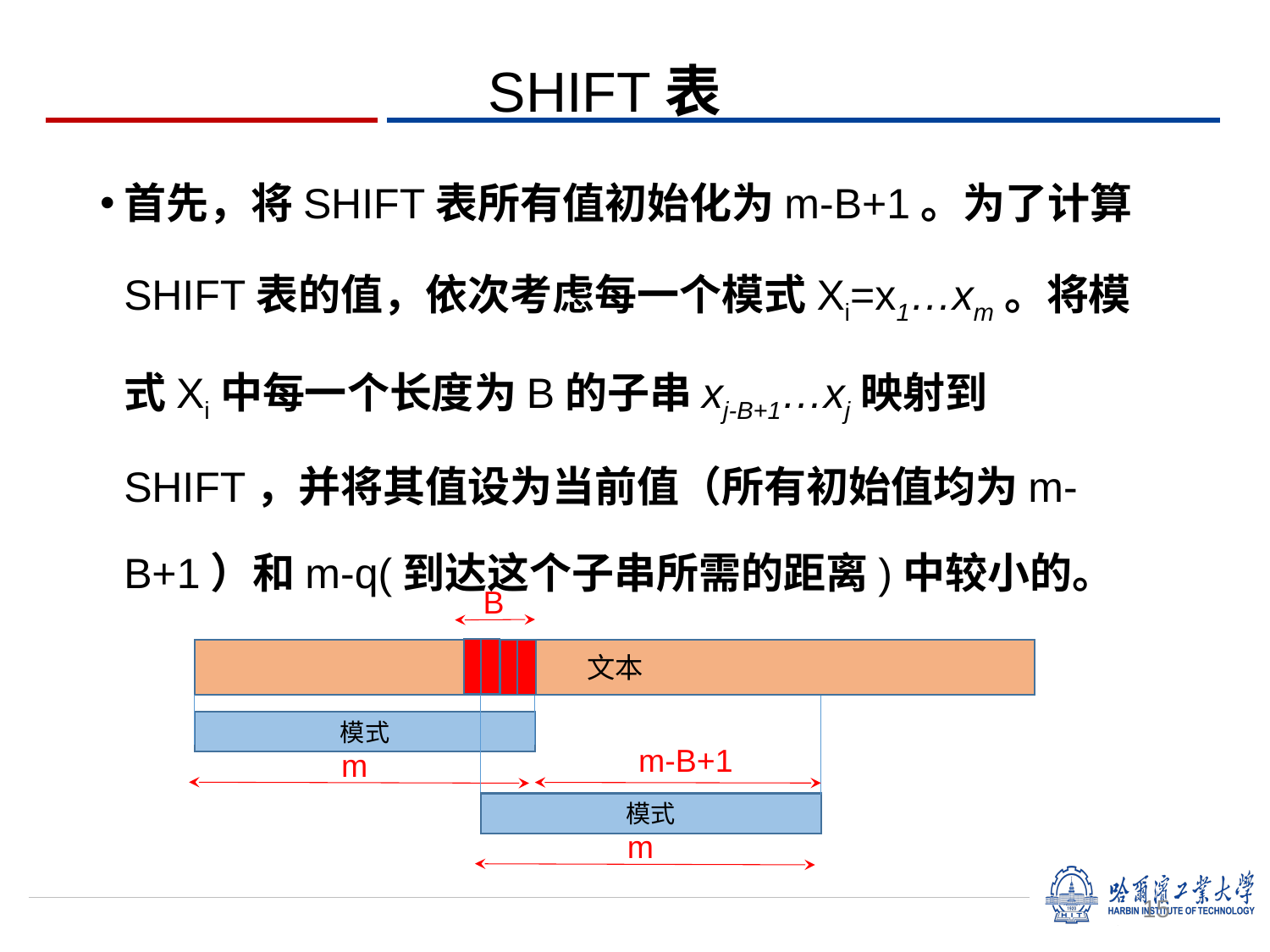

# SHIFT表
首先，将SHIFT表所有值初始化为m-B+1。为了计算SHIFT表的值，依次考虑每一个模式Xi=x1…xm。将模式Xi中每一个长度为B的子串xj-B+1…xj映射到SHIFT，并将其值设为当前值（所有初始值均为m-B+1）和m-q(到达这个子串所需的距离)中较小的。
B

文本

模式
m
模式
m
m-B+1
15